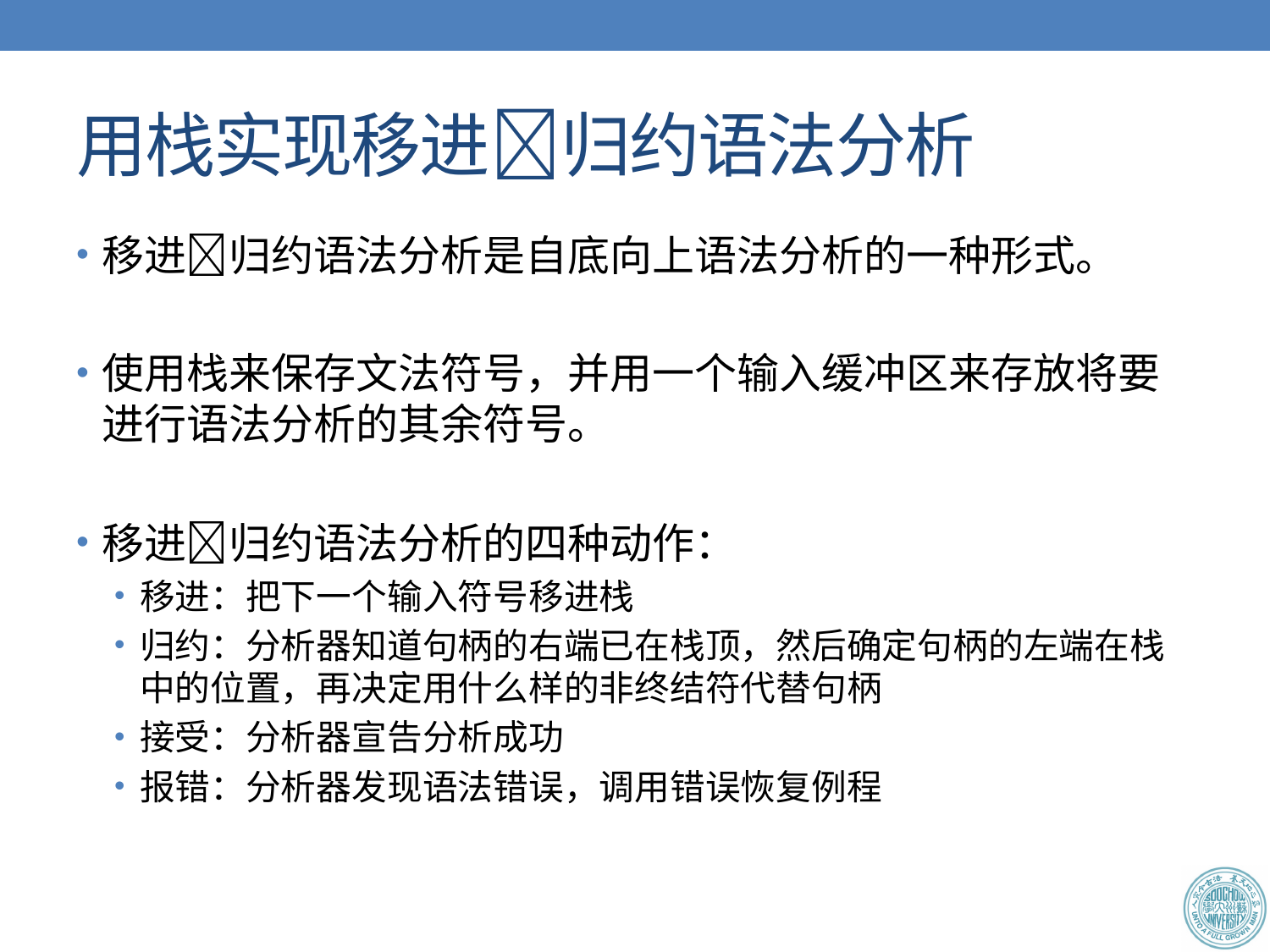

# 用栈实现移进−归约语法分析
移进−归约语法分析是自底向上语法分析的一种形式。

使用栈来保存文法符号，并用一个输入缓冲区来存放将要进行语法分析的其余符号。

移进−归约语法分析的四种动作：
移进：把下一个输入符号移进栈
归约：分析器知道句柄的右端已在栈顶，然后确定句柄的左端在栈中的位置，再决定用什么样的非终结符代替句柄
接受：分析器宣告分析成功
报错：分析器发现语法错误，调用错误恢复例程